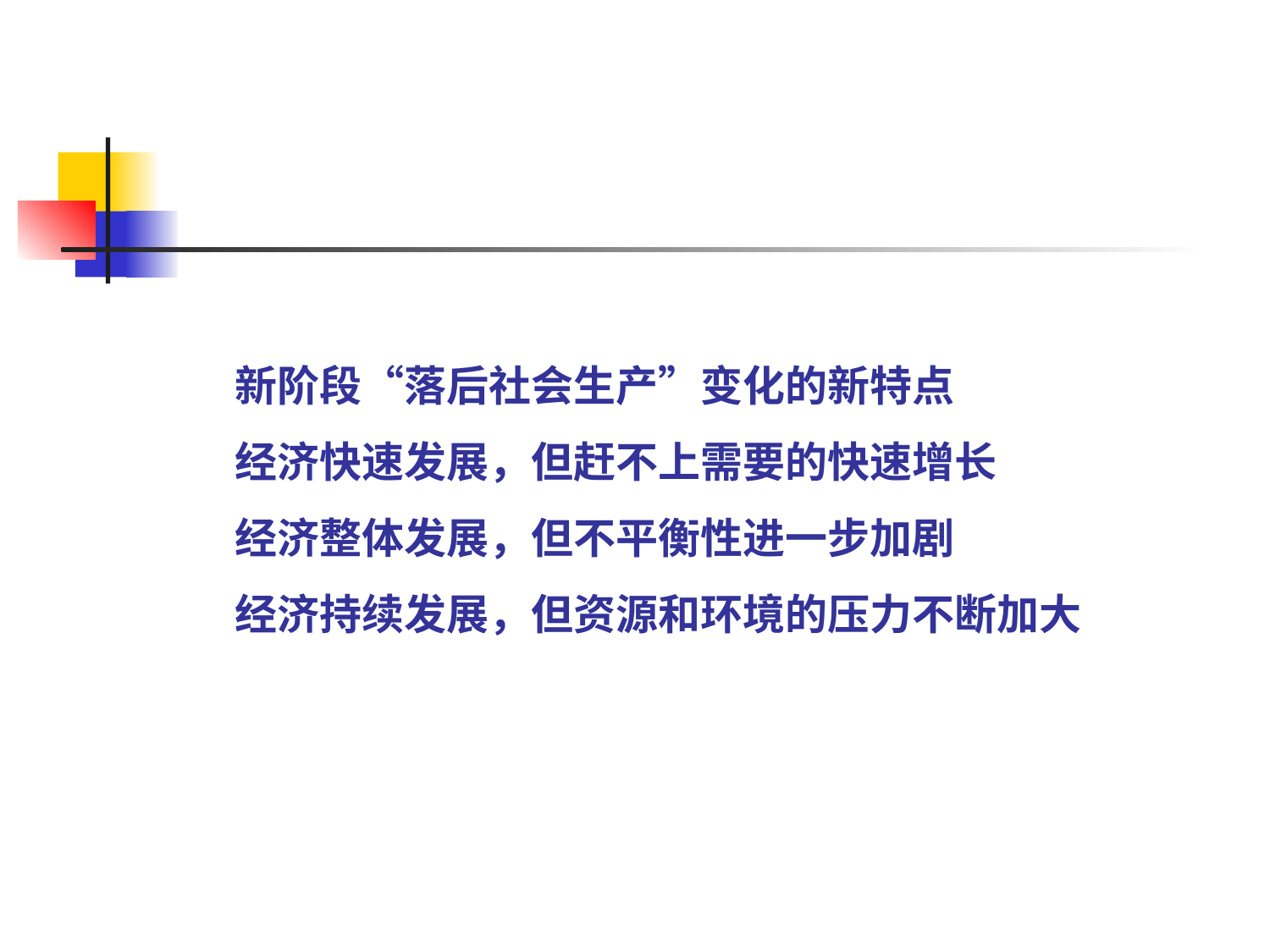

新阶段“落后社会生产”变化的新特点
经济快速发展，但赶不上需要的快速增长
经济整体发展，但不平衡性进一步加剧
经济持续发展，但资源和环境的压力不断加大